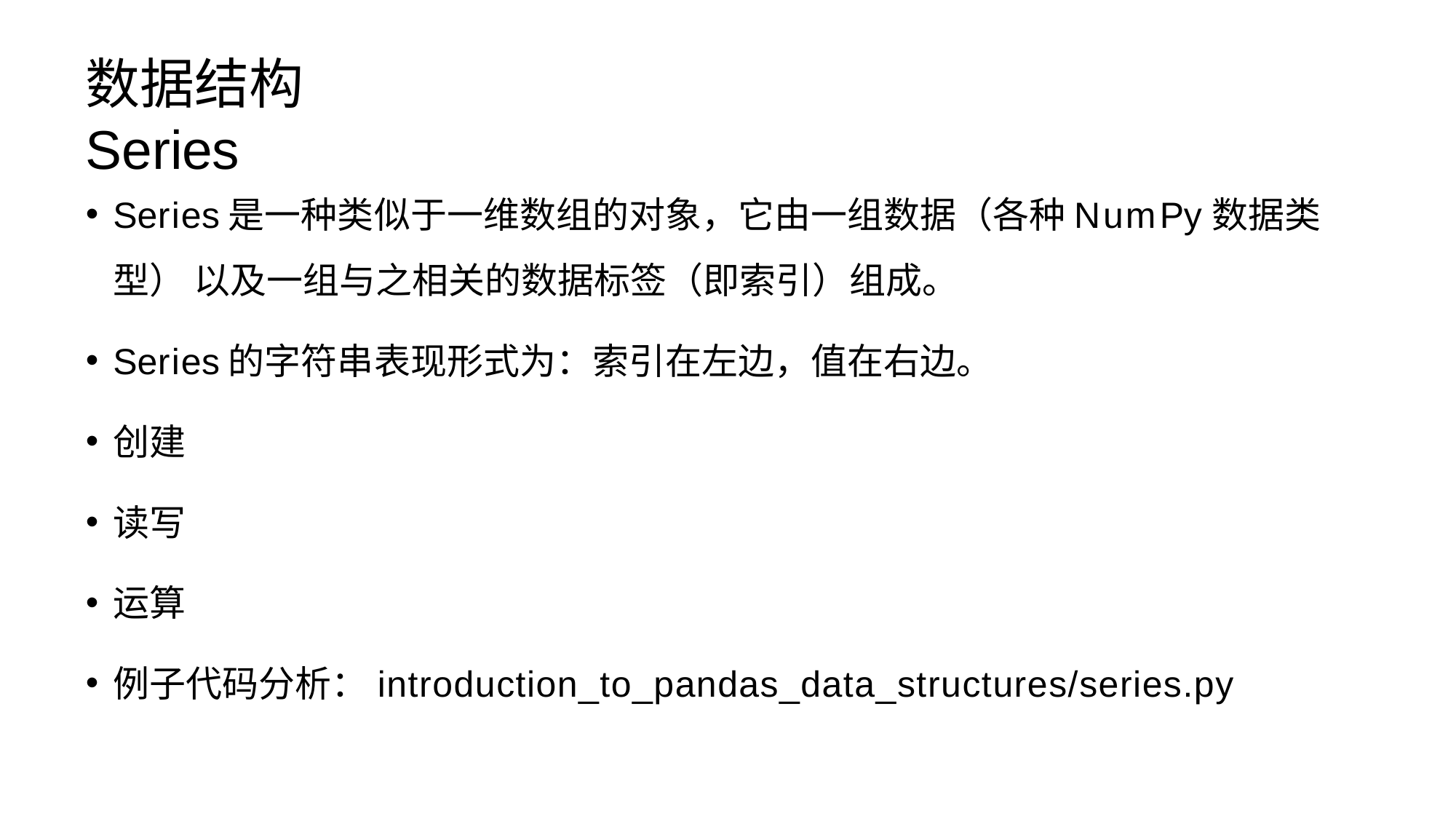

# 数据结构 Series
Series是一种类似于一维数组的对象，它由一组数据（各种NumPy数据类型） 以及一组与之相关的数据标签（即索引）组成。
Series的字符串表现形式为：索引在左边，值在右边。
创建
读写
运算
例子代码分析：introduction_to_pandas_data_structures/series.py